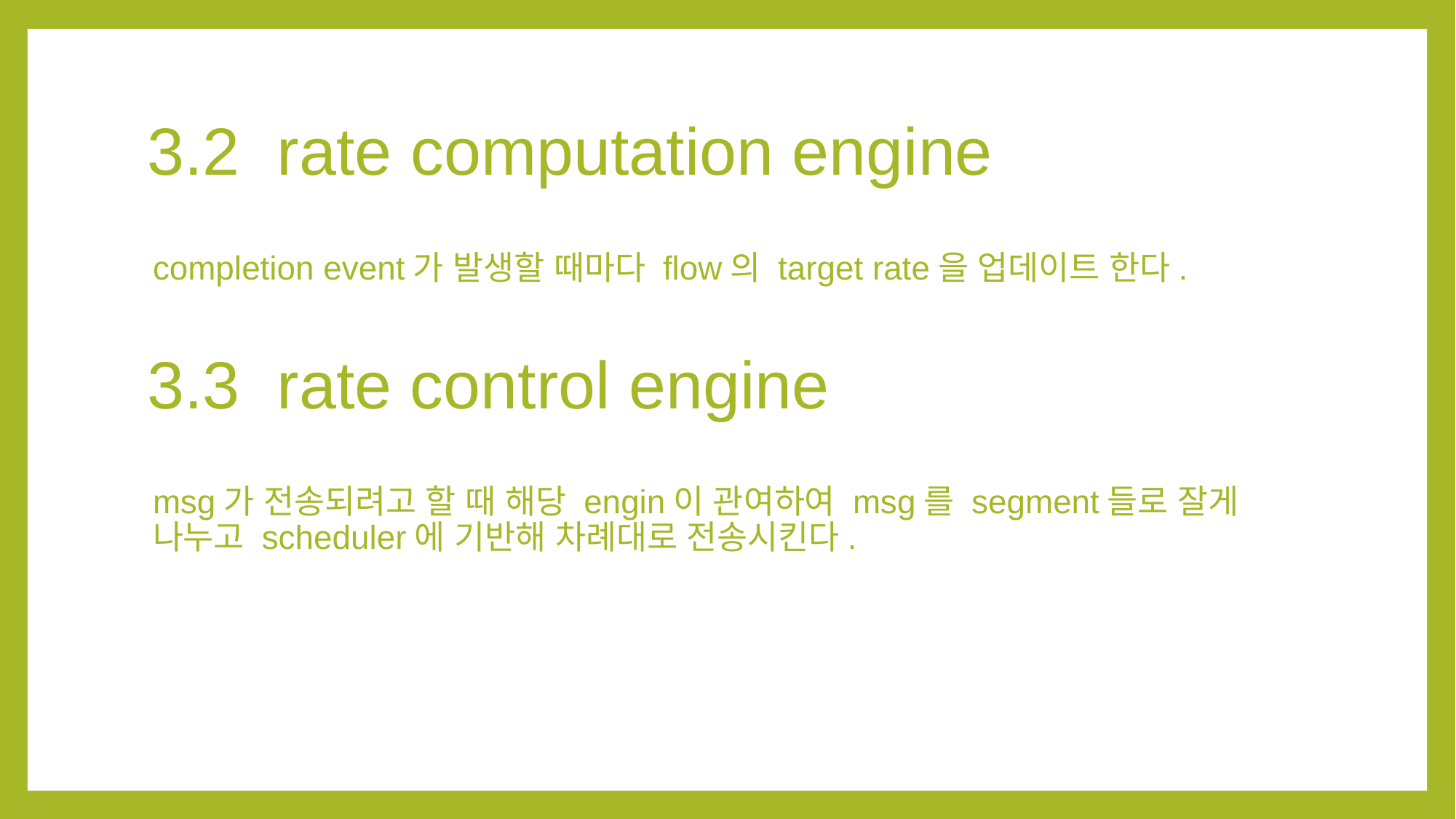

# 3.2  rate computation engine
completion event가 발생할 때마다 flow의 target rate을 업데이트 한다.
3.3  rate control engine
msg가 전송되려고 할 때 해당 engin이 관여하여 msg를 segment들로 잘게 나누고 scheduler에 기반해 차례대로 전송시킨다.